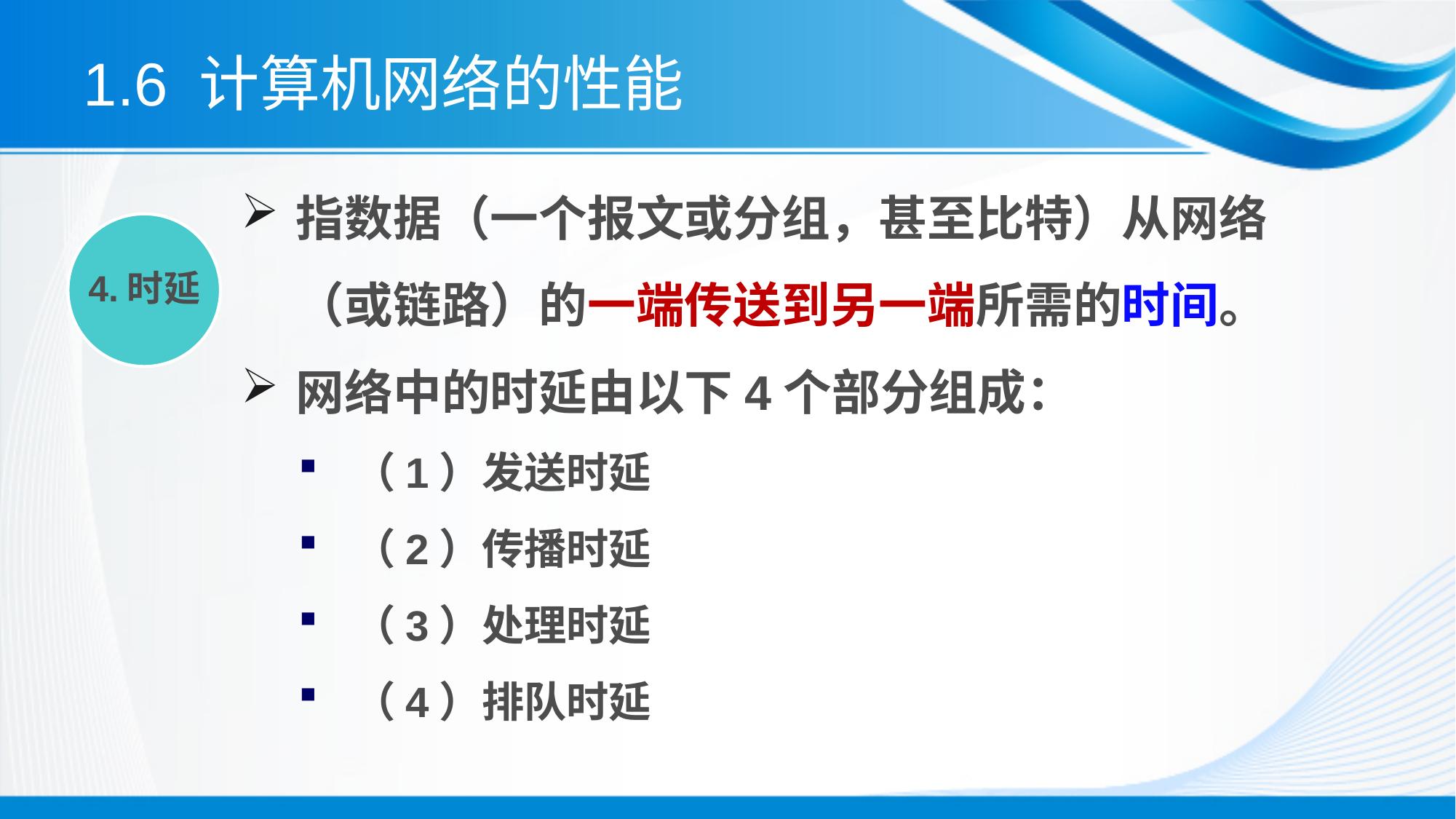

# 1.6 计算机网络的性能
指数据（一个报文或分组，甚至比特）从网络（或链路）的一端传送到另一端所需的时间。
网络中的时延由以下4个部分组成：
（1）发送时延
（2）传播时延
（3）处理时延
（4）排队时延

4.时延